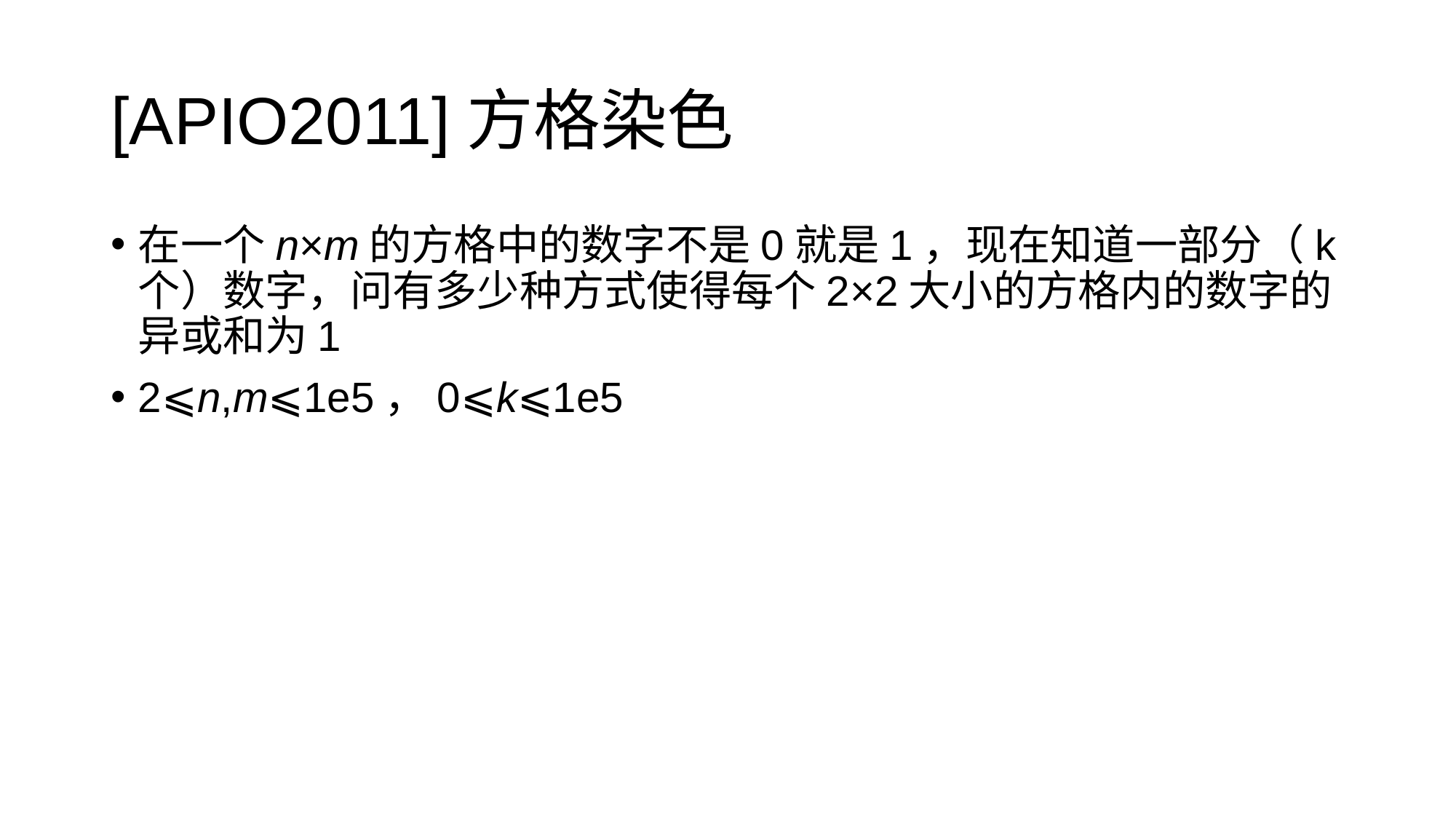

# [APIO2011]方格染色
在一个n×m的方格中的数字不是0就是1，现在知道一部分（k个）数字，问有多少种方式使得每个2×2大小的方格内的数字的异或和为1
2⩽n,m⩽1e5，0⩽k⩽1e5